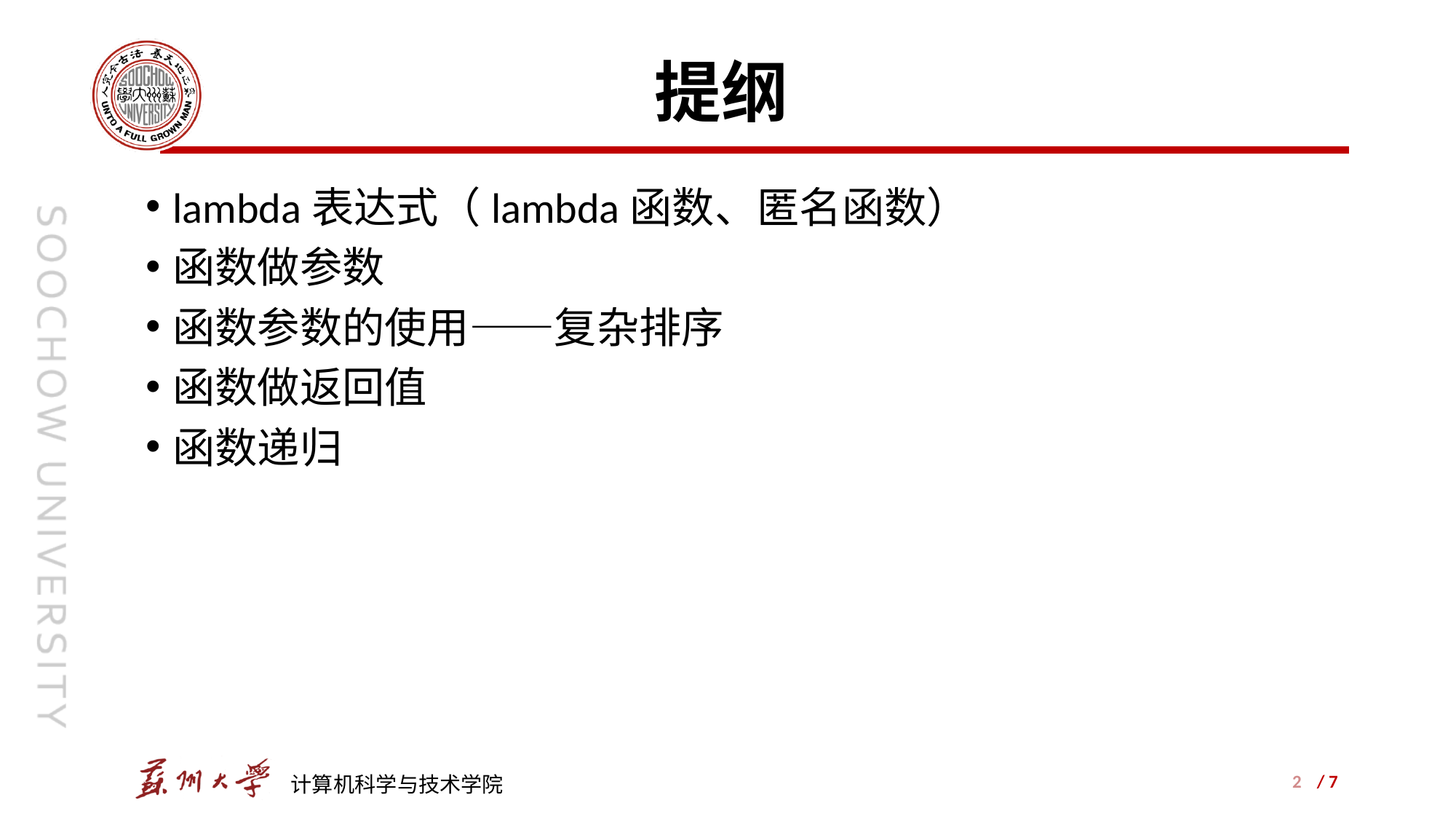

# 提纲
lambda表达式（lambda函数、匿名函数）
函数做参数
函数参数的使用——复杂排序
函数做返回值
函数递归
2